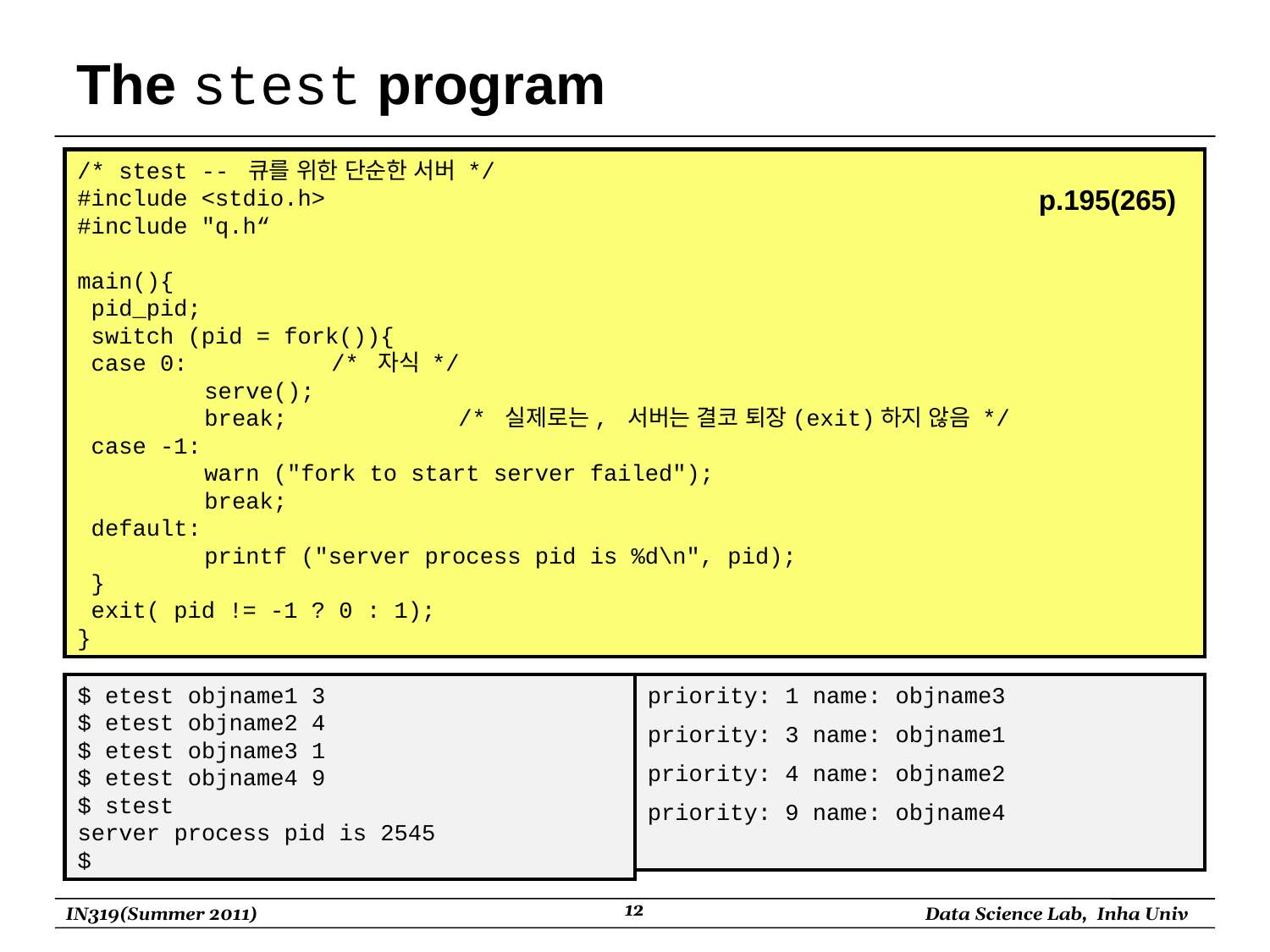

# The stest program

/* stest -- 큐를 위한 단순한 서버 */
#include <stdio.h>
#include "q.h“
main(){
 pid_pid;
 switch (pid = fork()){
 case 0: 		/* 자식 */
 	serve();
 	break; 		/* 실제로는, 서버는 결코 퇴장(exit)하지 않음 */
 case -1:
 	warn ("fork to start server failed");
 	break;
 default:
 	printf ("server process pid is %d\n", pid);
 }
 exit( pid != -1 ? 0 : 1);
}
p.195(265)
$ etest objname1 3
$ etest objname2 4
$ etest objname3 1
$ etest objname4 9
$ stest
server process pid is 2545
$
priority: 1 name: objname3
priority: 3 name: objname1
priority: 4 name: objname2
priority: 9 name: objname4

12